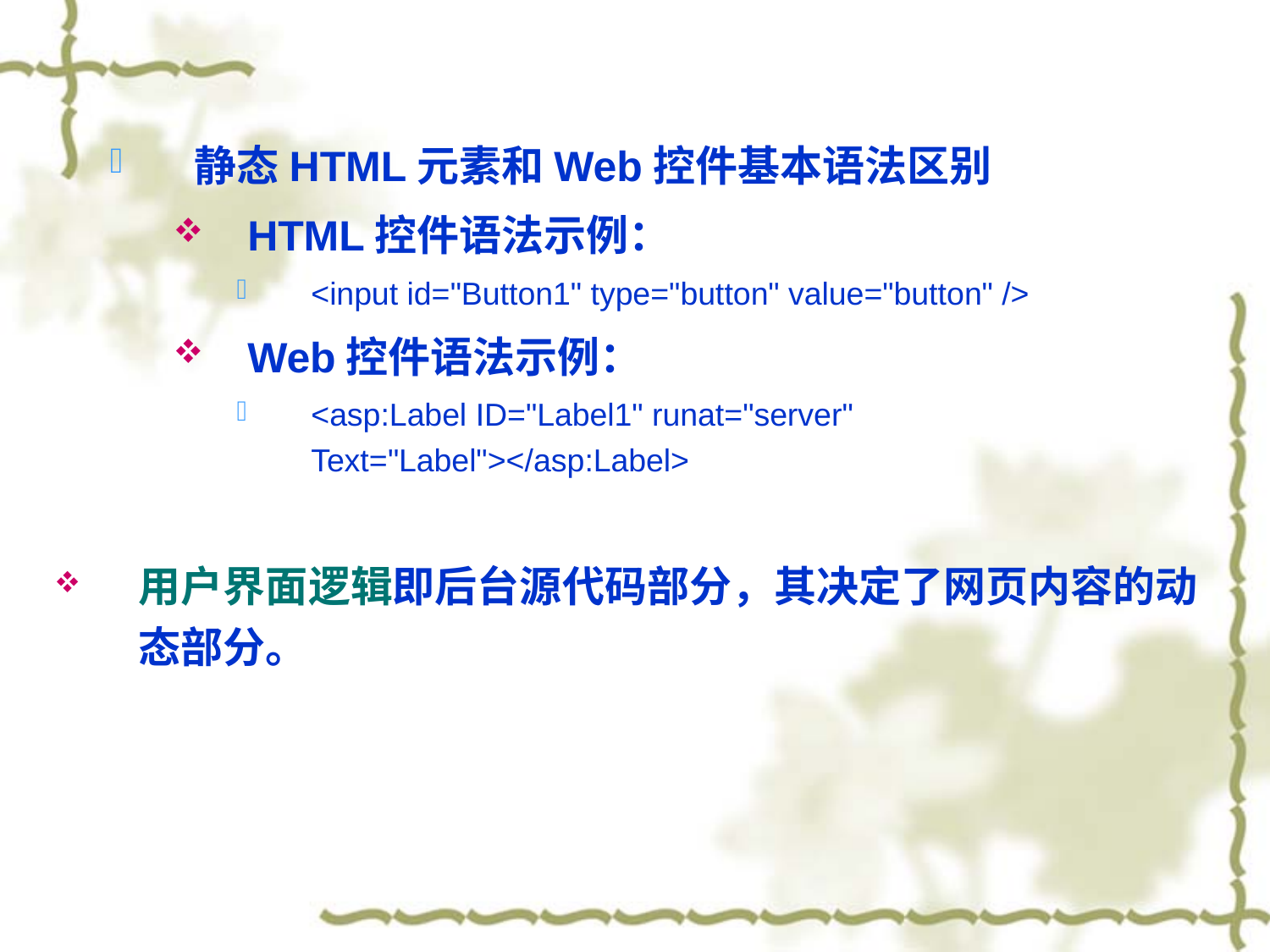

静态HTML元素和Web控件基本语法区别
HTML控件语法示例：
<input id="Button1" type="button" value="button" />
Web控件语法示例：
<asp:Label ID="Label1" runat="server" Text="Label"></asp:Label>

用户界面逻辑即后台源代码部分，其决定了网页内容的动态部分。